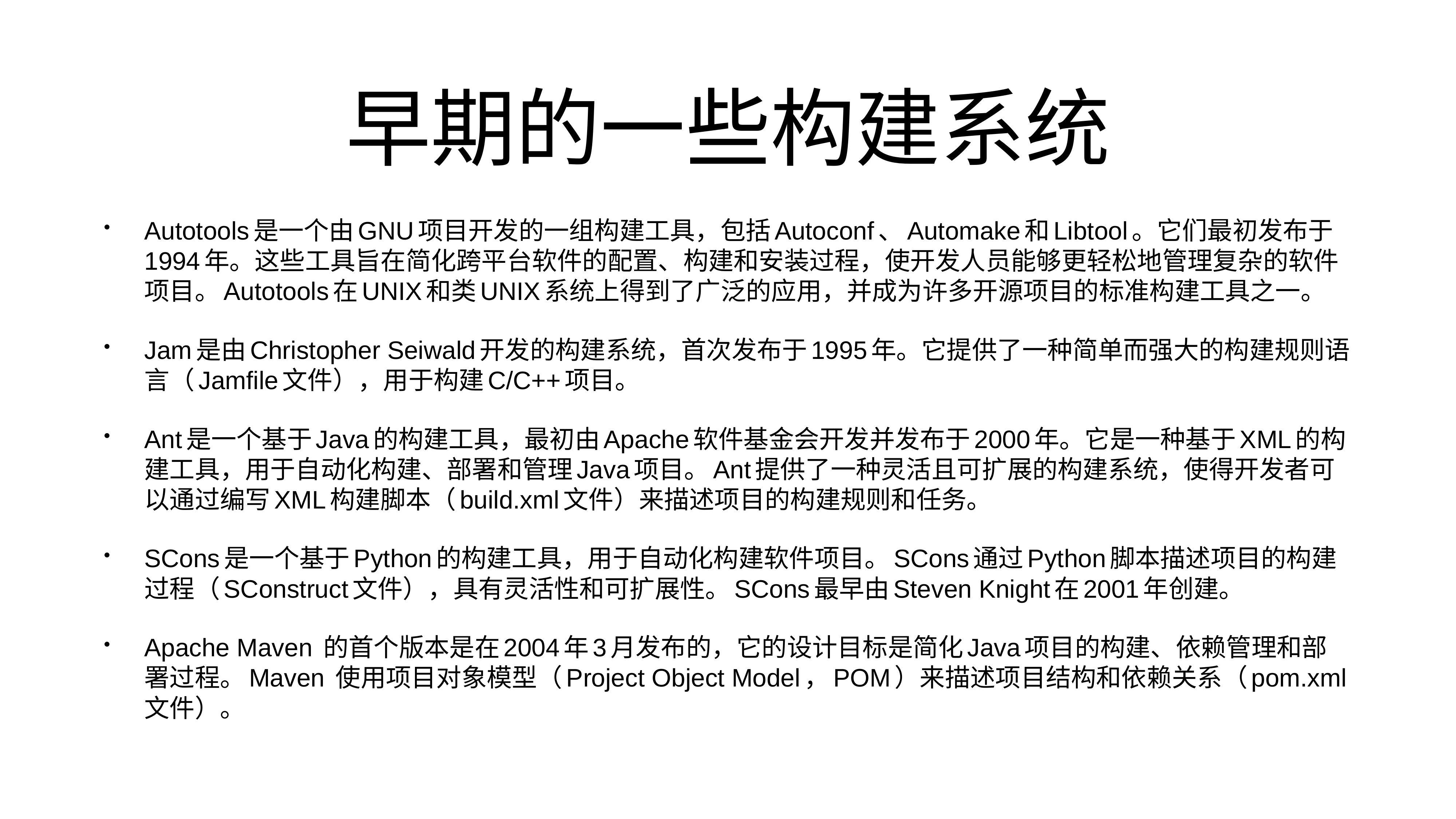

# 早期的一些构建系统
Autotools是一个由GNU项目开发的一组构建工具，包括Autoconf、Automake和Libtool。它们最初发布于1994年。这些工具旨在简化跨平台软件的配置、构建和安装过程，使开发人员能够更轻松地管理复杂的软件项目。Autotools在UNIX和类UNIX系统上得到了广泛的应用，并成为许多开源项目的标准构建工具之一。
Jam是由Christopher Seiwald开发的构建系统，首次发布于1995年。它提供了一种简单而强大的构建规则语言（Jamfile文件），用于构建C/C++项目。
Ant是一个基于Java的构建工具，最初由Apache软件基金会开发并发布于2000年。它是一种基于XML的构建工具，用于自动化构建、部署和管理Java项目。Ant提供了一种灵活且可扩展的构建系统，使得开发者可以通过编写XML构建脚本（build.xml文件）来描述项目的构建规则和任务。
SCons是一个基于Python的构建工具，用于自动化构建软件项目。SCons通过Python脚本描述项目的构建过程（SConstruct文件），具有灵活性和可扩展性。SCons最早由Steven Knight在2001年创建。
Apache Maven 的首个版本是在2004年3月发布的，它的设计目标是简化Java项目的构建、依赖管理和部署过程。Maven 使用项目对象模型（Project Object Model，POM）来描述项目结构和依赖关系（pom.xml 文件）。